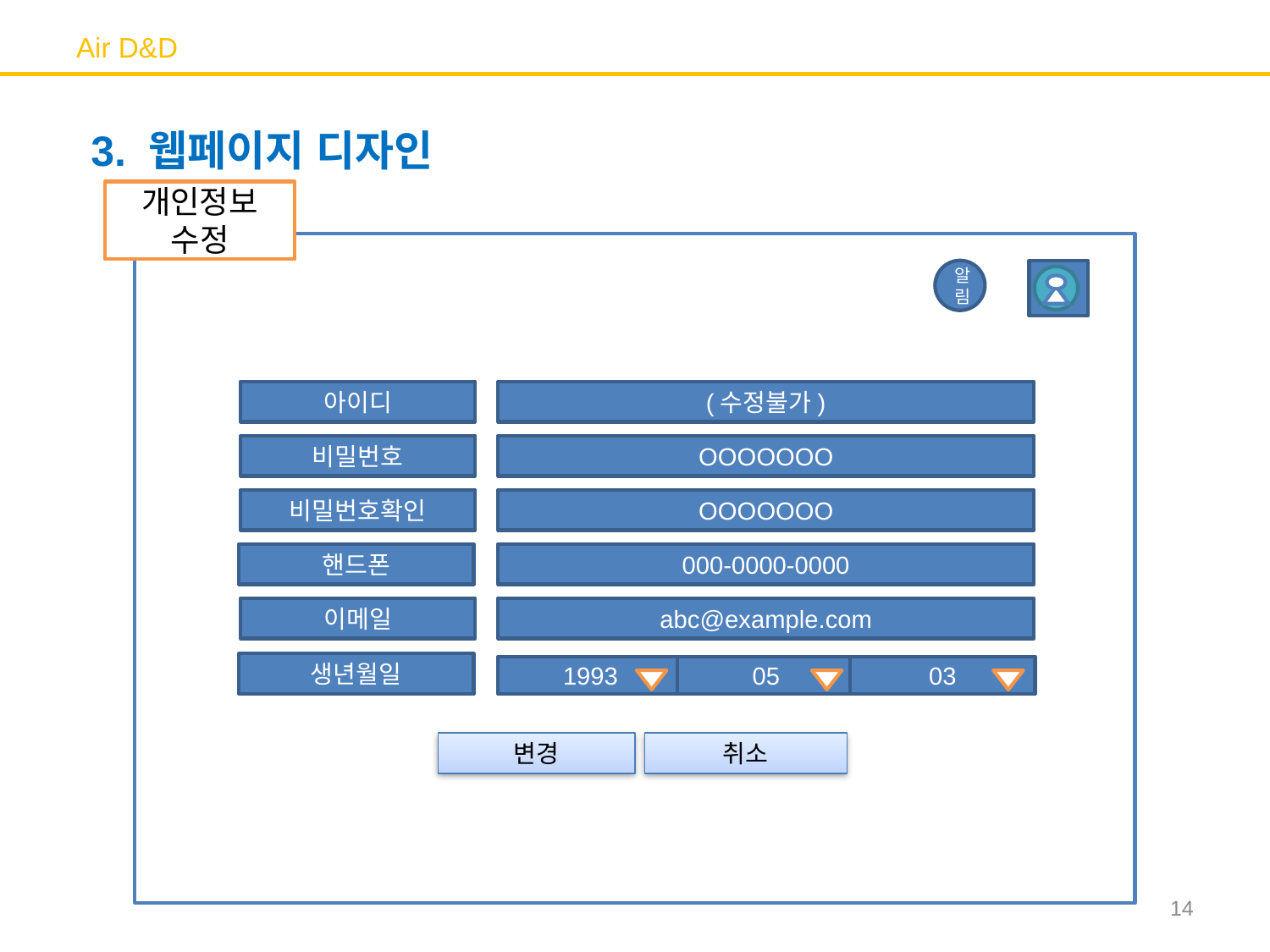

# Air D&D
3. 웹페이지 디자인
개인정보 수정

알림
아이디
(수정불가)
비밀번호
OOOOOOO
비밀번호확인
OOOOOOO
핸드폰
000-0000-0000
이메일
abc@example.com
생년월일
1993

05

03

변경
취소
14